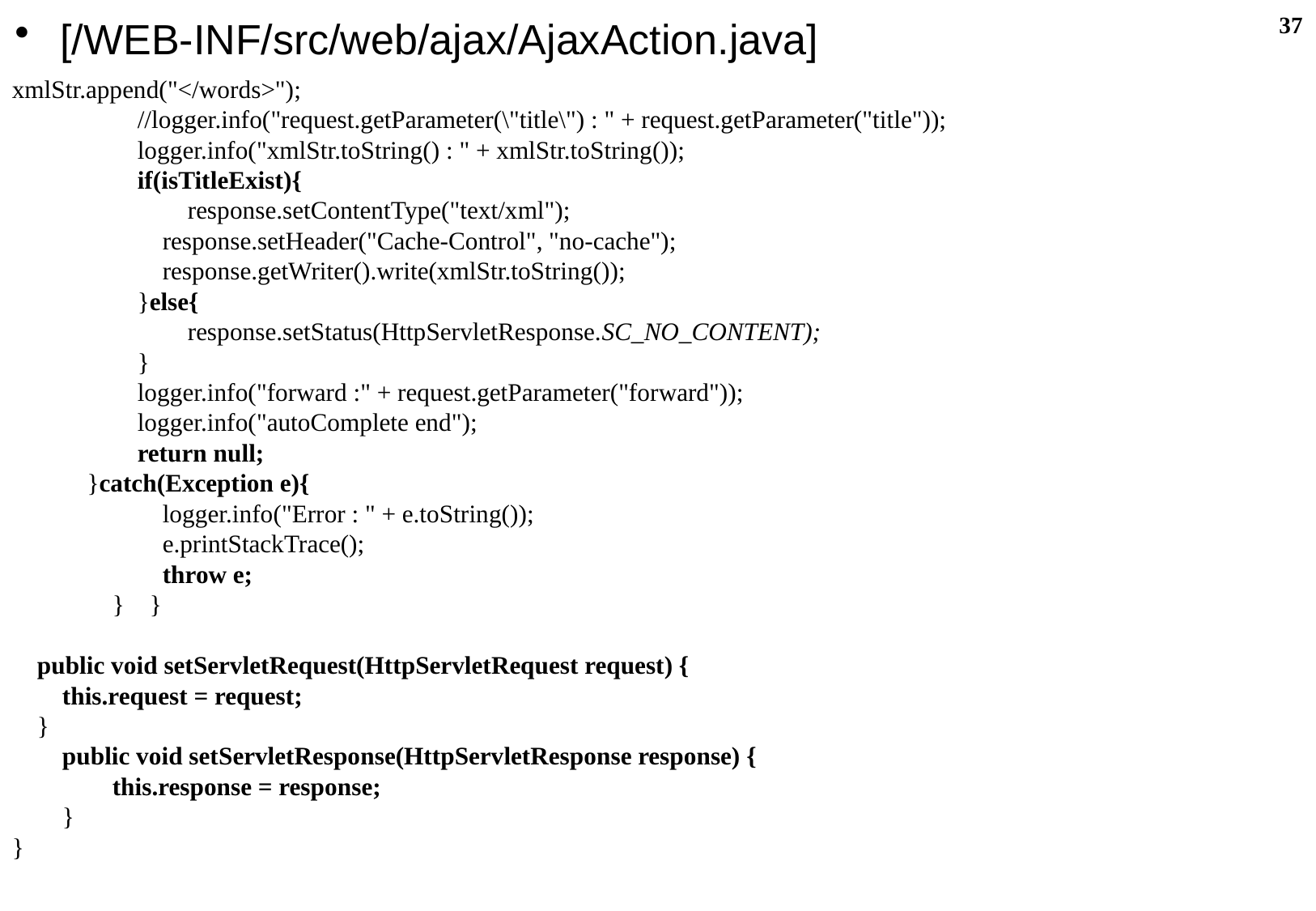

37
[/WEB-INF/src/web/ajax/AjaxAction.java]

1. Struts2에서  Ajax 자동완성기능
xmlStr.append("</words>");
                    //logger.info("request.getParameter(\"title\") : " + request.getParameter("title"));
                    logger.info("xmlStr.toString() : " + xmlStr.toString());
                    if(isTitleExist){
                            response.setContentType("text/xml");
                        response.setHeader("Cache-Control", "no-cache");
                        response.getWriter().write(xmlStr.toString());
                    }else{
                            response.setStatus(HttpServletResponse.SC_NO_CONTENT);
                    }
                    logger.info("forward :" + request.getParameter("forward"));
                    logger.info("autoComplete end");
                    return null;
            }catch(Exception e){
                        logger.info("Error : " + e.toString());
                        e.printStackTrace();
                        throw e;
                }    }

    public void setServletRequest(HttpServletRequest request) {
        this.request = request;
    }
        public void setServletResponse(HttpServletResponse response) {
                this.response = response;
        }
}